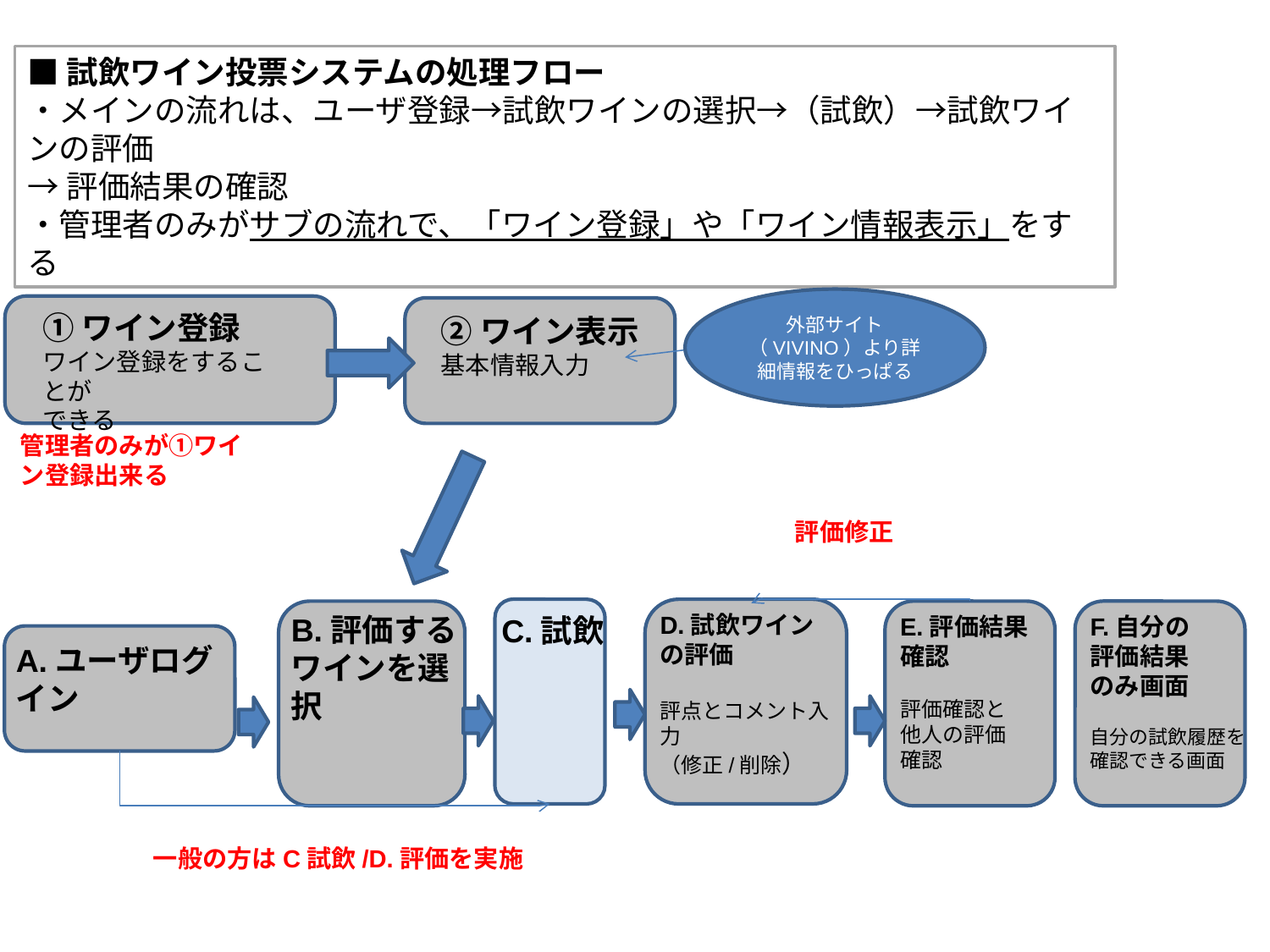

■試飲ワイン投票システムの処理フロー
・メインの流れは、ユーザ登録→試飲ワインの選択→（試飲）→試飲ワインの評価
→評価結果の確認
・管理者のみがサブの流れで、「ワイン登録」や「ワイン情報表示」をする
外部サイト（VIVINO）より詳細情報をひっぱる

①ワイン登録
ワイン登録をすることが
できる
②ワイン表示
基本情報入力

管理者のみが①ワイン登録出来る

評価修正

D.試飲ワイン
の評価

評点とコメント入力
（修正/削除）
B.評価する
ワインを選択

C.試飲
E.評価結果
確認

評価確認と
他人の評価
確認
F.自分の
評価結果
のみ画面

自分の試飲履歴を
確認できる画面

A.ユーザログイン

一般の方はC試飲/D.評価を実施